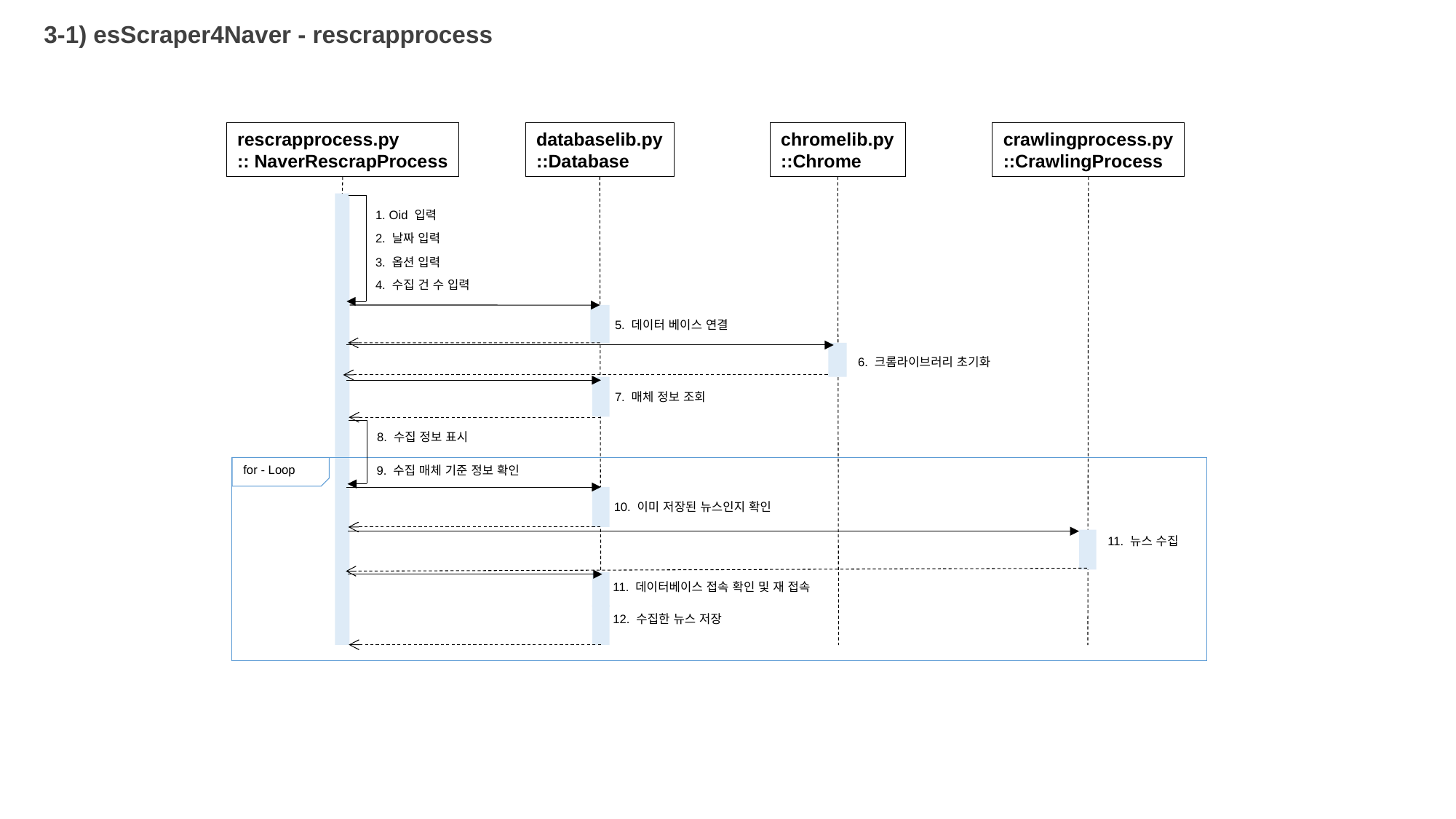

3-1) esScraper4Naver - rescrapprocess
crawlingprocess.py
::CrawlingProcess
databaselib.py
::Database
chromelib.py
::Chrome
rescrapprocess.py
:: NaverRescrapProcess

1. Oid 입력
2. 날짜 입력
3. 옵션 입력
4. 수집 건 수 입력

5. 데이터 베이스 연결

6. 크롬라이브러리 초기화

7. 매체 정보 조회
8. 수집 정보 표시
for - Loop

9. 수집 매체 기준 정보 확인

10. 이미 저장된 뉴스인지 확인
11. 뉴스 수집

11. 데이터베이스 접속 확인 및 재 접속

12. 수집한 뉴스 저장